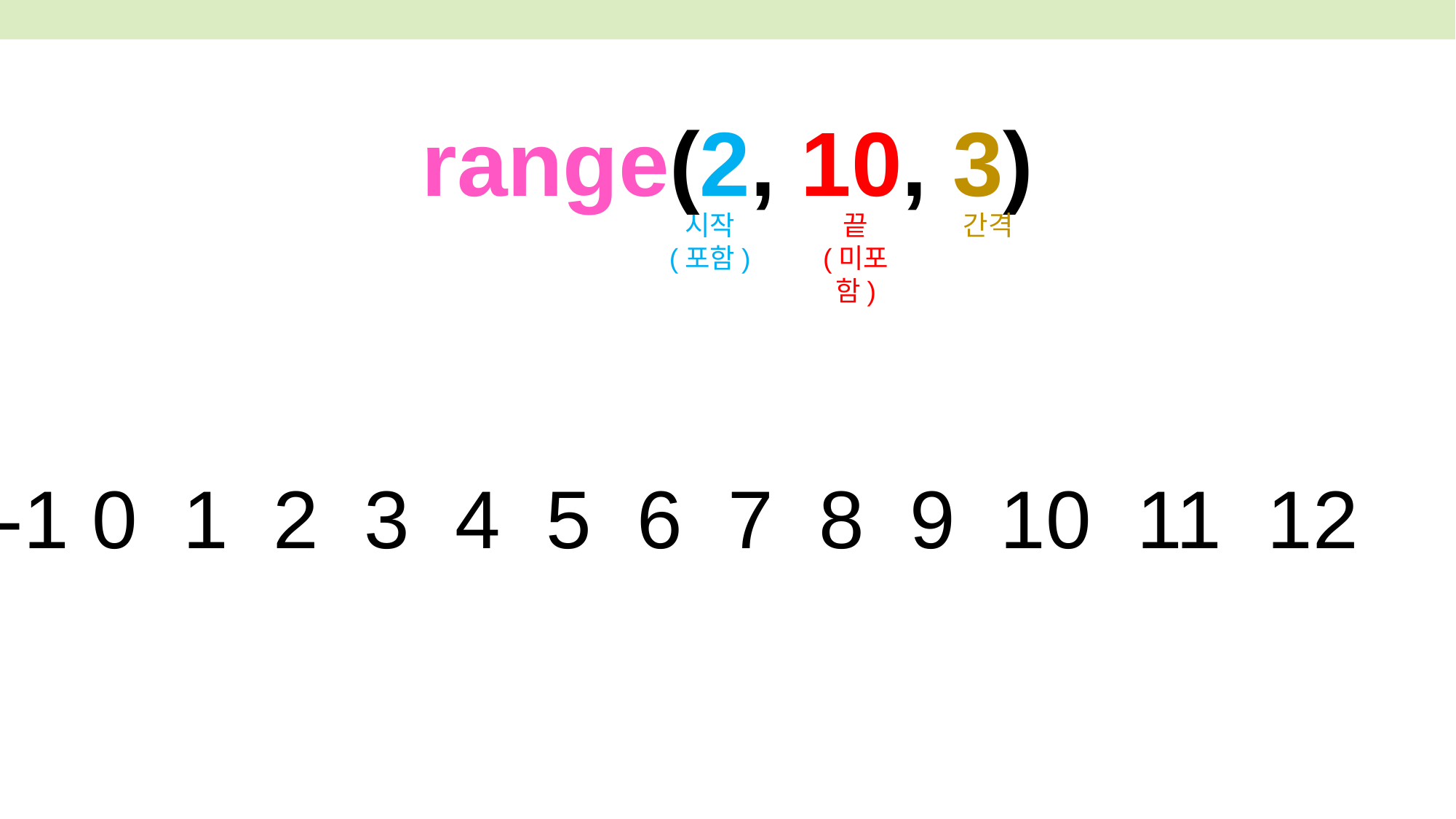

range(2, 10, 3)
간격
끝
(미포함)
시작
(포함)
-1 0  1  2  3  4  5  6  7  8  9  10  11  12